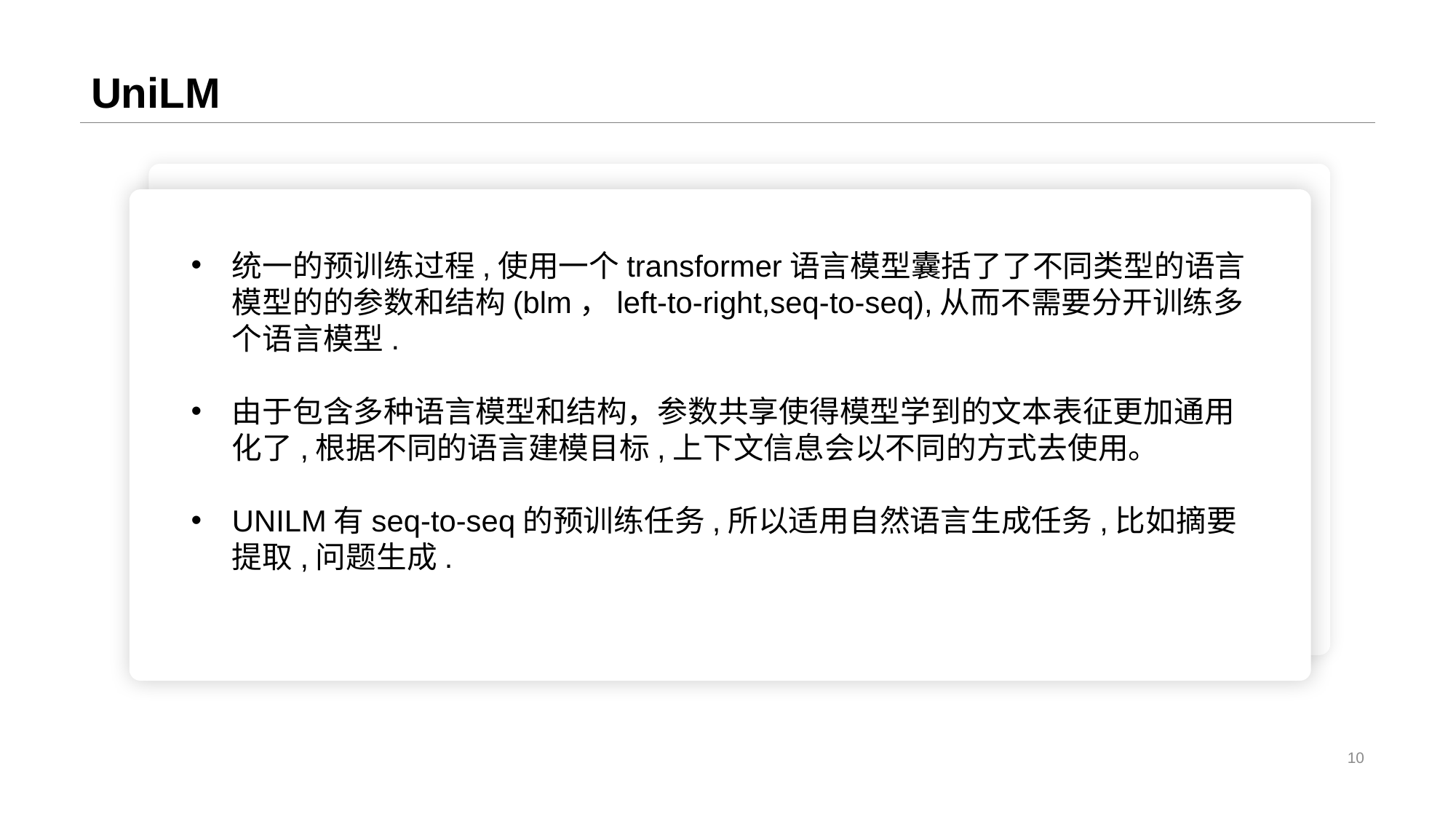

# UniLM

统一的预训练过程,使用一个transformer语言模型囊括了了不同类型的语言模型的的参数和结构(blm，left-to-right,seq-to-seq),从而不需要分开训练多个语言模型.

由于包含多种语言模型和结构，参数共享使得模型学到的文本表征更加通用化了,根据不同的语言建模目标,上下文信息会以不同的方式去使用。

UNILM有seq-to-seq的预训练任务,所以适用自然语言生成任务,比如摘要提取,问题生成.
10